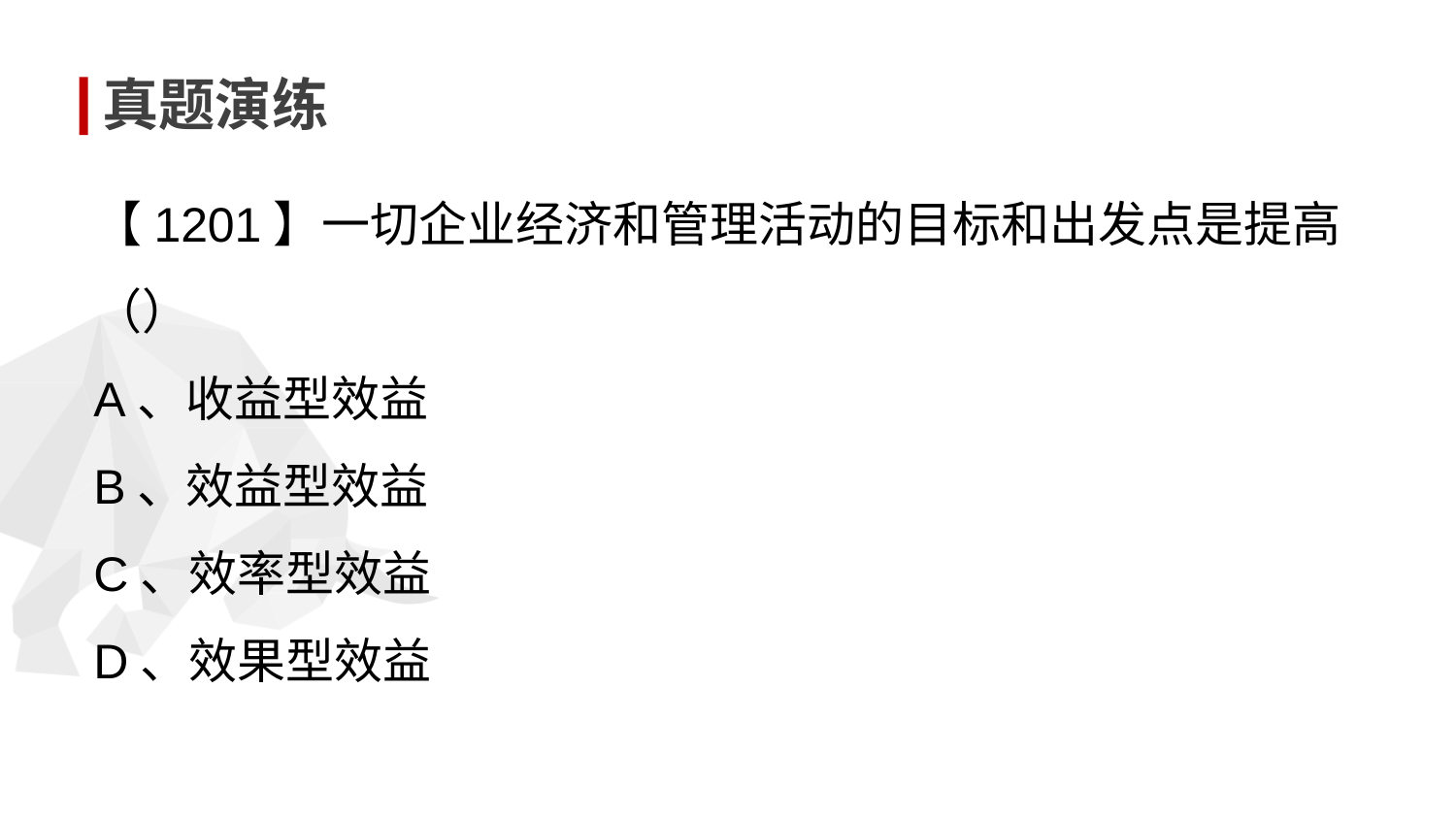

真题演练
【1201】一切企业经济和管理活动的目标和出发点是提高（）
A、收益型效益
B、效益型效益
C、效率型效益
D、效果型效益